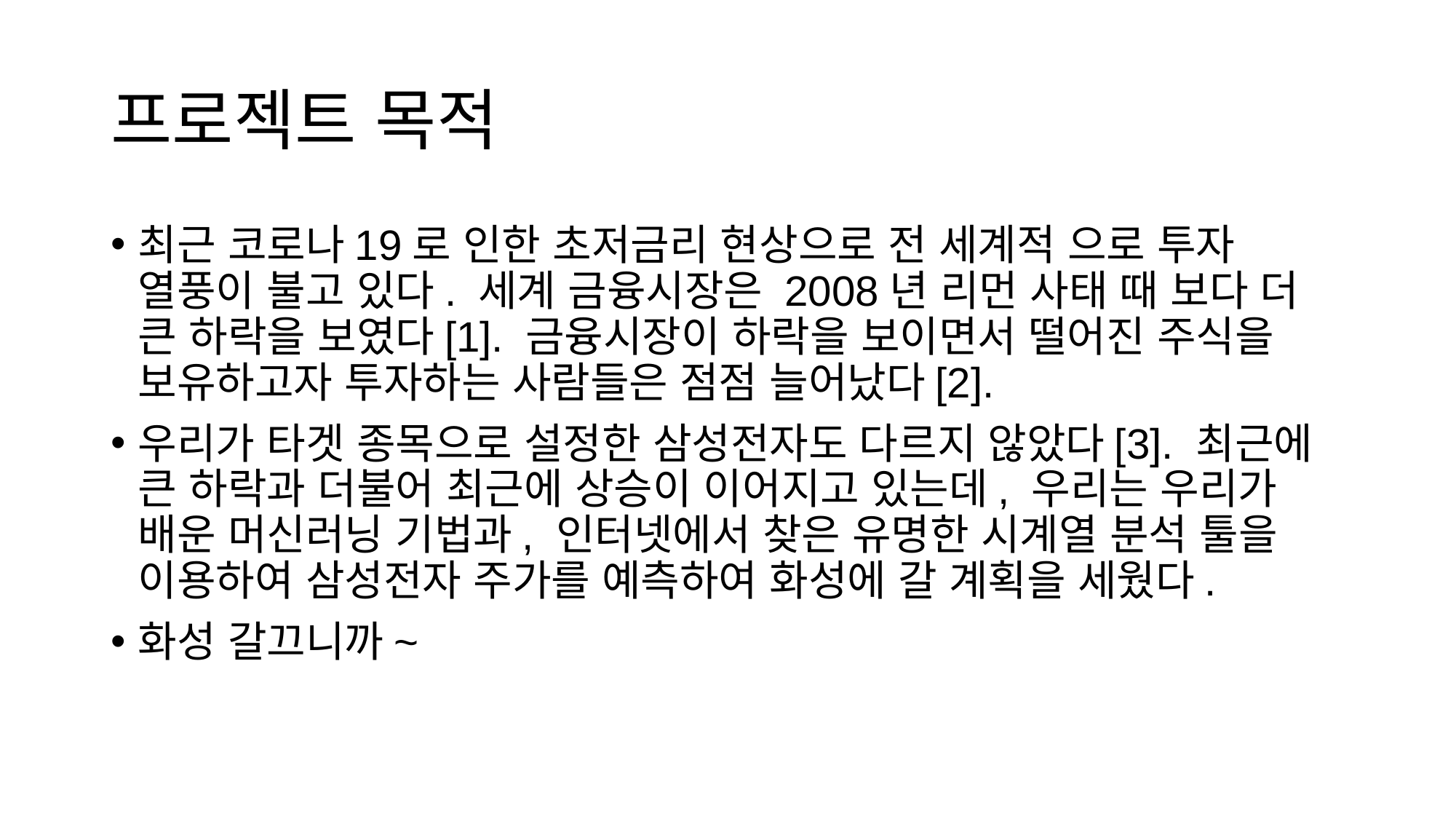

# 프로젝트 목적
최근 코로나19로 인한 초저금리 현상으로 전 세계적 으로 투자 열풍이 불고 있다. 세계 금융시장은 2008년 리먼 사태 때 보다 더 큰 하락을 보였다[1]. 금융시장이 하락을 보이면서 떨어진 주식을 보유하고자 투자하는 사람들은 점점 늘어났다[2].
우리가 타겟 종목으로 설정한 삼성전자도 다르지 않았다[3]. 최근에 큰 하락과 더불어 최근에 상승이 이어지고 있는데, 우리는 우리가 배운 머신러닝 기법과, 인터넷에서 찾은 유명한 시계열 분석 툴을 이용하여 삼성전자 주가를 예측하여 화성에 갈 계획을 세웠다.
화성 갈끄니까~